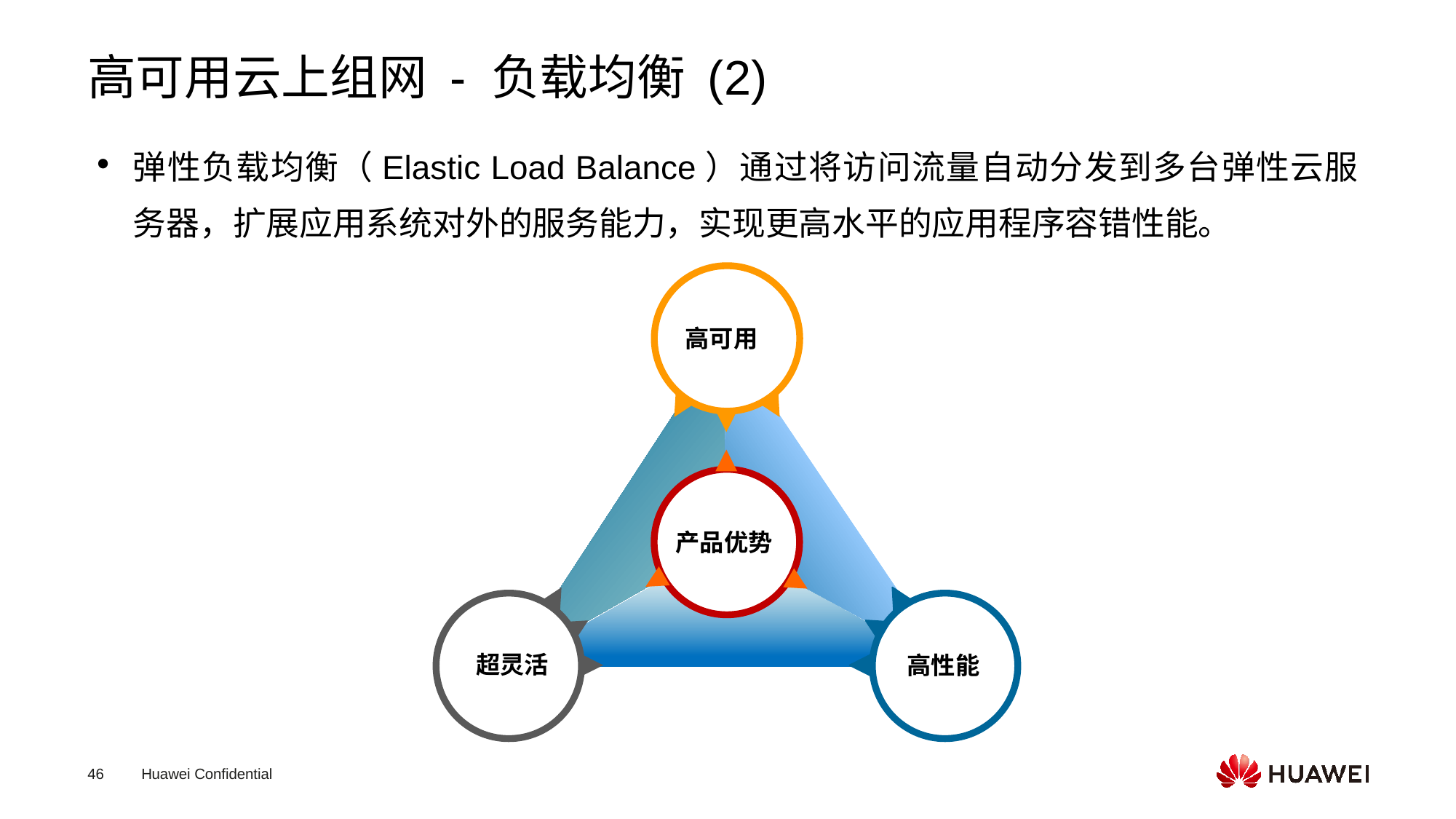

# 高可用云上组网 - 负载均衡 (2)
弹性负载均衡（Elastic Load Balance）通过将访问流量自动分发到多台弹性云服务器，扩展应用系统对外的服务能力，实现更高水平的应用程序容错性能。

高可用

产品优势

超灵活
高性能